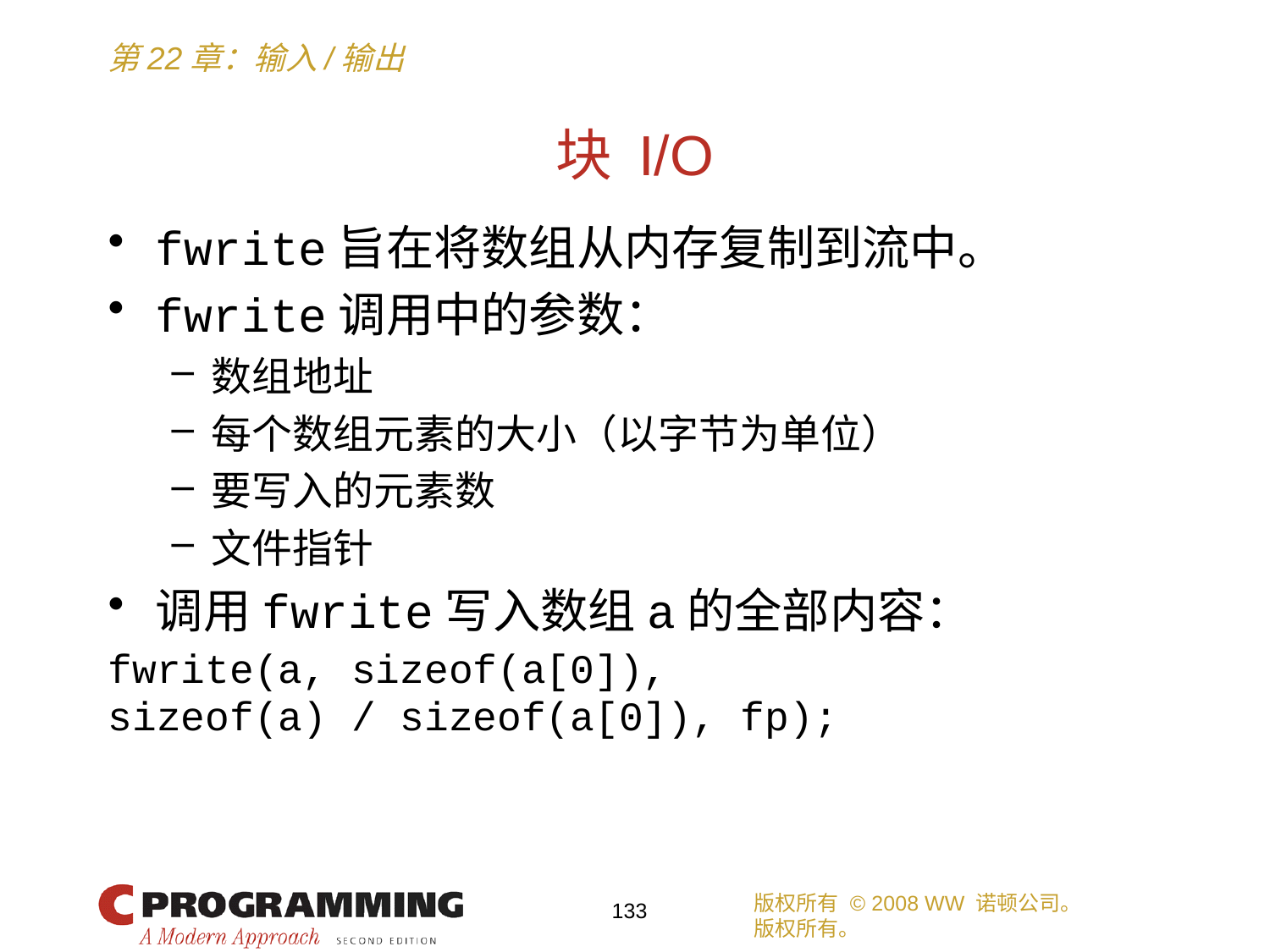

# 块 I/O
fwrite旨在将数组从内存复制到流中。
fwrite调用中的参数：
数组地址
每个数组元素的大小（以字节为单位）
要写入的元素数
文件指针
调用fwrite写入数组a的全部内容：
fwrite(a, sizeof(a[0]),
sizeof(a) / sizeof(a[0]), fp);
版权所有 © 2008 WW 诺顿公司。
版权所有。
133